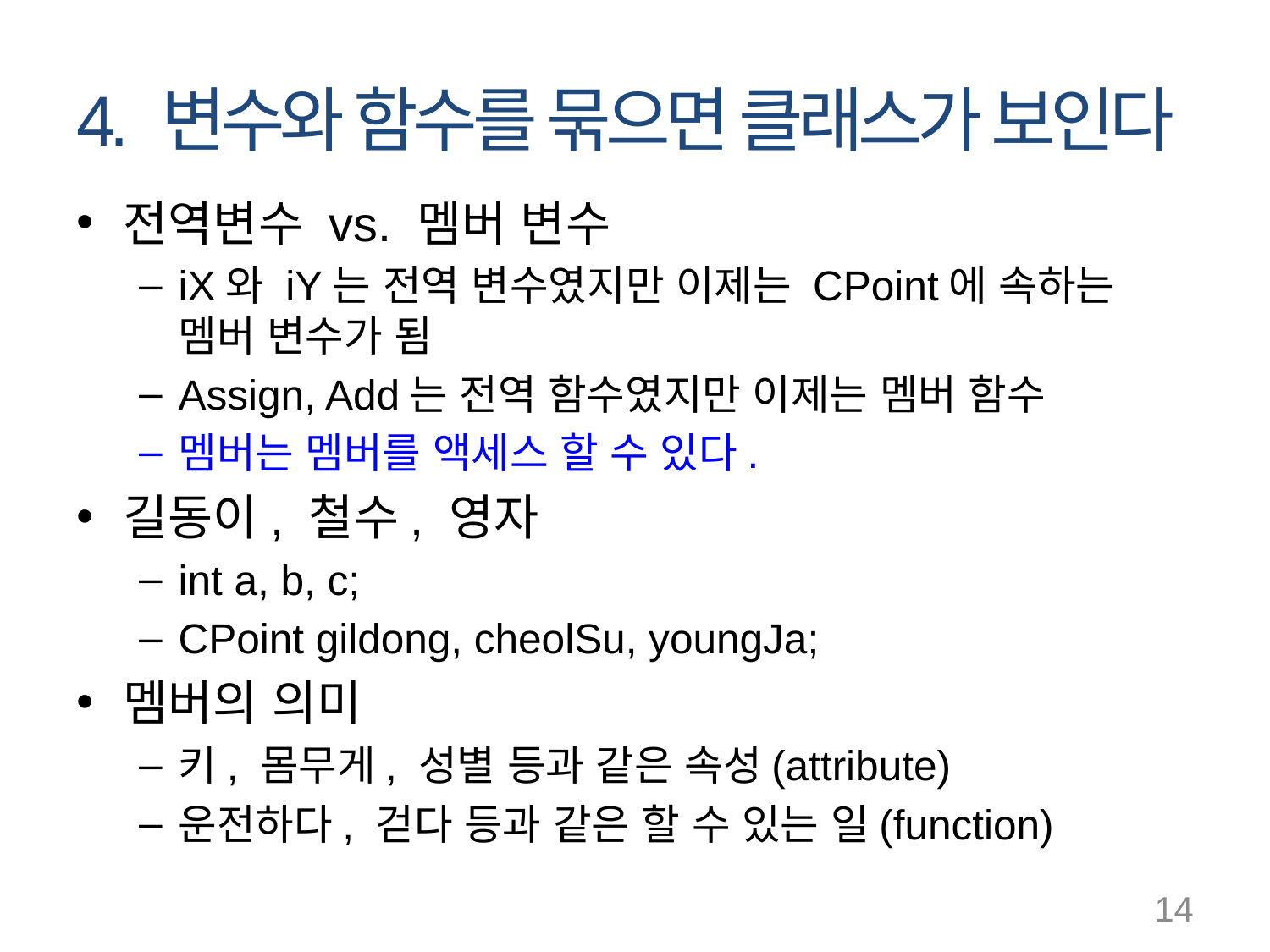

# 4. 변수와 함수를 묶으면 클래스가 보인다
전역변수 vs. 멤버 변수
iX와 iY는 전역 변수였지만 이제는 CPoint에 속하는 멤버 변수가 됨
Assign, Add는 전역 함수였지만 이제는 멤버 함수
멤버는 멤버를 액세스 할 수 있다.
길동이, 철수, 영자
int a, b, c;
CPoint gildong, cheolSu, youngJa;
멤버의 의미
키, 몸무게, 성별 등과 같은 속성(attribute)
운전하다, 걷다 등과 같은 할 수 있는 일(function)
14